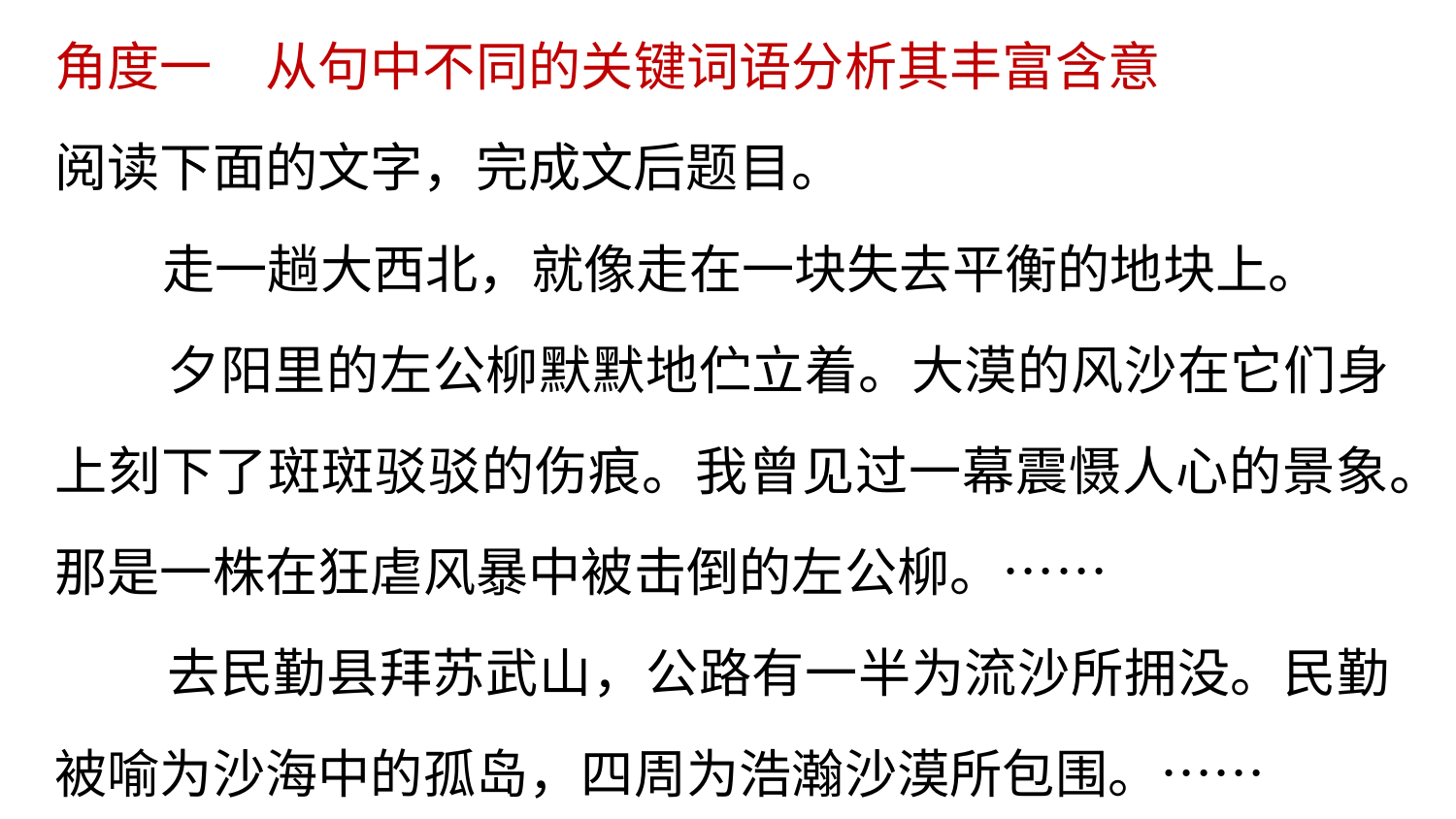

角度一　从句中不同的关键词语分析其丰富含意
阅读下面的文字，完成文后题目。
        走一趟大西北，就像走在一块失去平衡的地块上。
        夕阳里的左公柳默默地伫立着。大漠的风沙在它们身上刻下了斑斑驳驳的伤痕。我曾见过一幕震慑人心的景象。那是一株在狂虐风暴中被击倒的左公柳。……
        去民勤县拜苏武山，公路有一半为流沙所拥没。民勤被喻为沙海中的孤岛，四周为浩瀚沙漠所包围。……